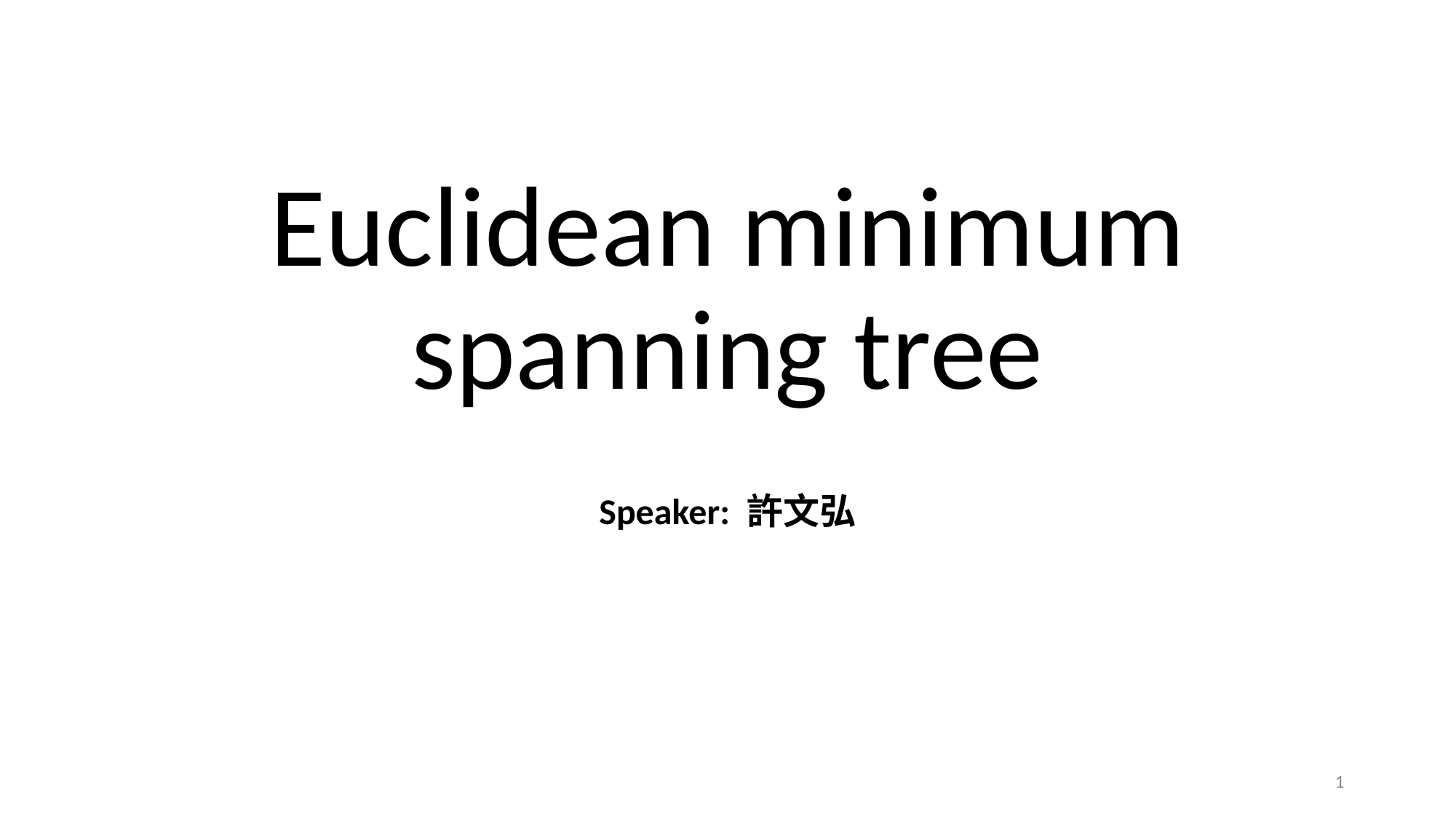

# Euclidean minimum spanning tree
Speaker: 許文弘
1